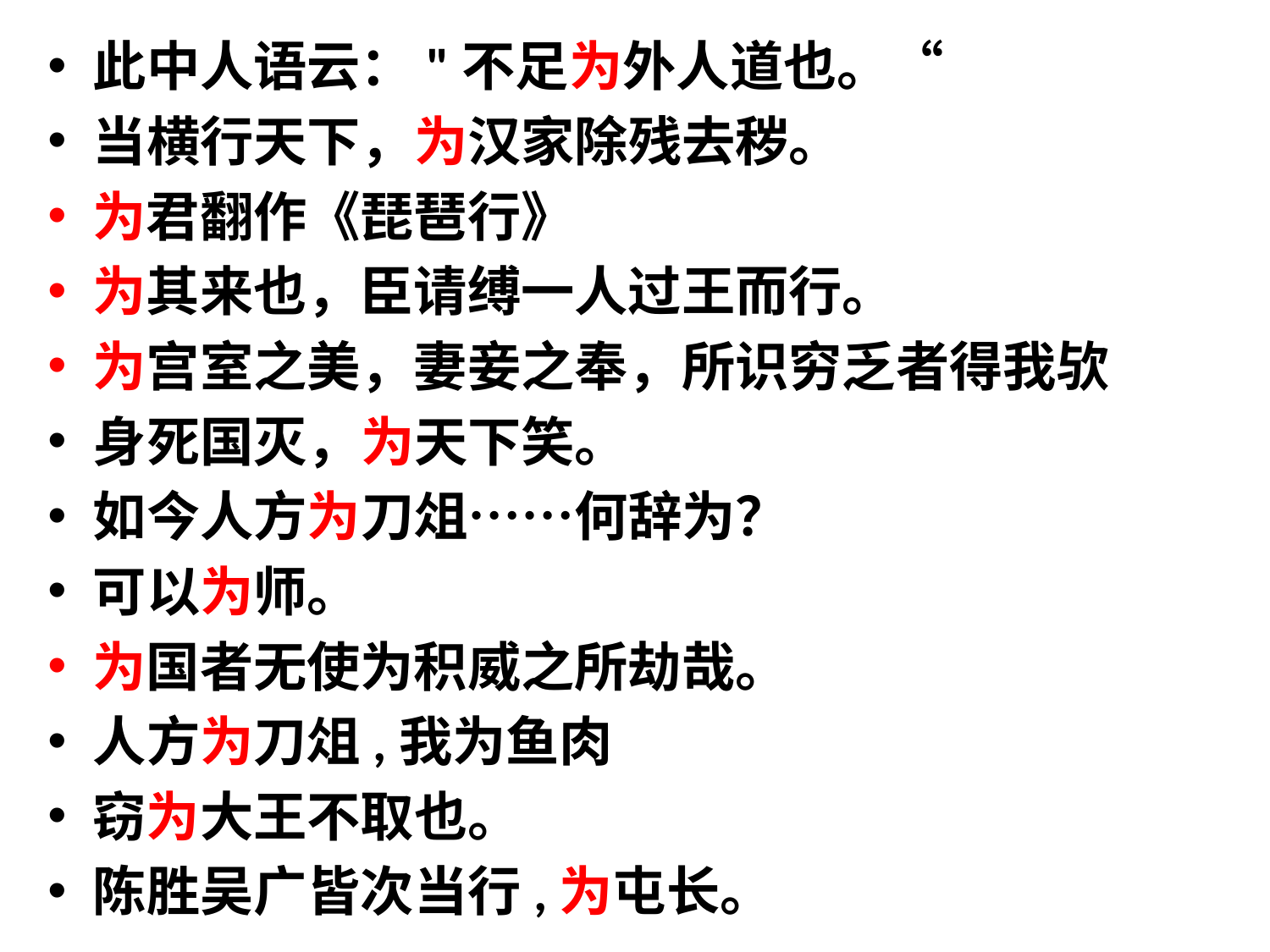

此中人语云："不足为外人道也。“
当横行天下，为汉家除残去秽。
为君翻作《琵琶行》
为其来也，臣请缚一人过王而行。
为宫室之美，妻妾之奉，所识穷乏者得我欤
身死国灭，为天下笑。
如今人方为刀俎……何辞为？
可以为师。
为国者无使为积威之所劫哉。
人方为刀俎,我为鱼肉
窃为大王不取也。
陈胜吴广皆次当行,为屯长。